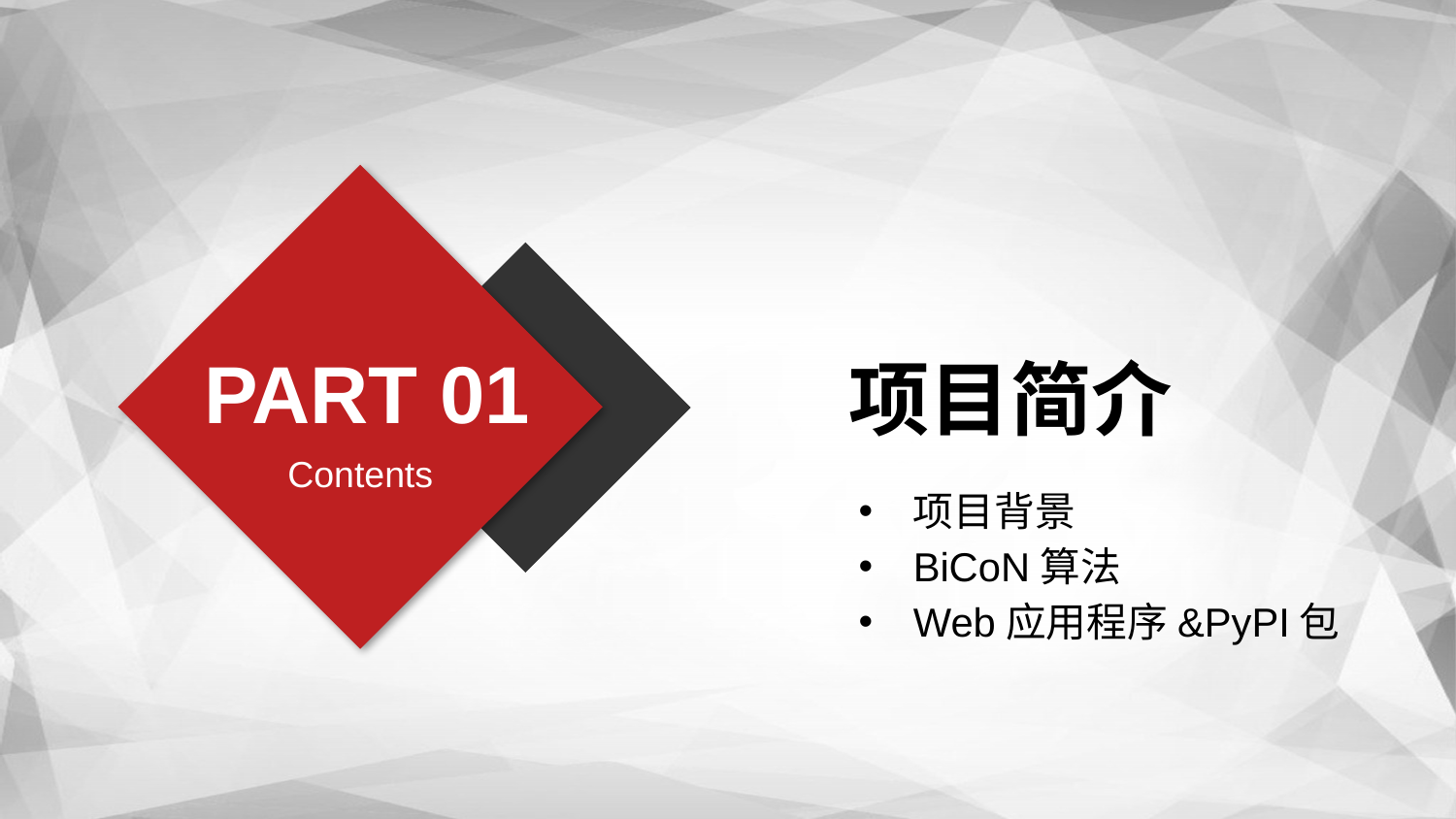

PART 01
Contents
项目简介
项目背景
BiCoN算法
Web应用程序&PyPI包